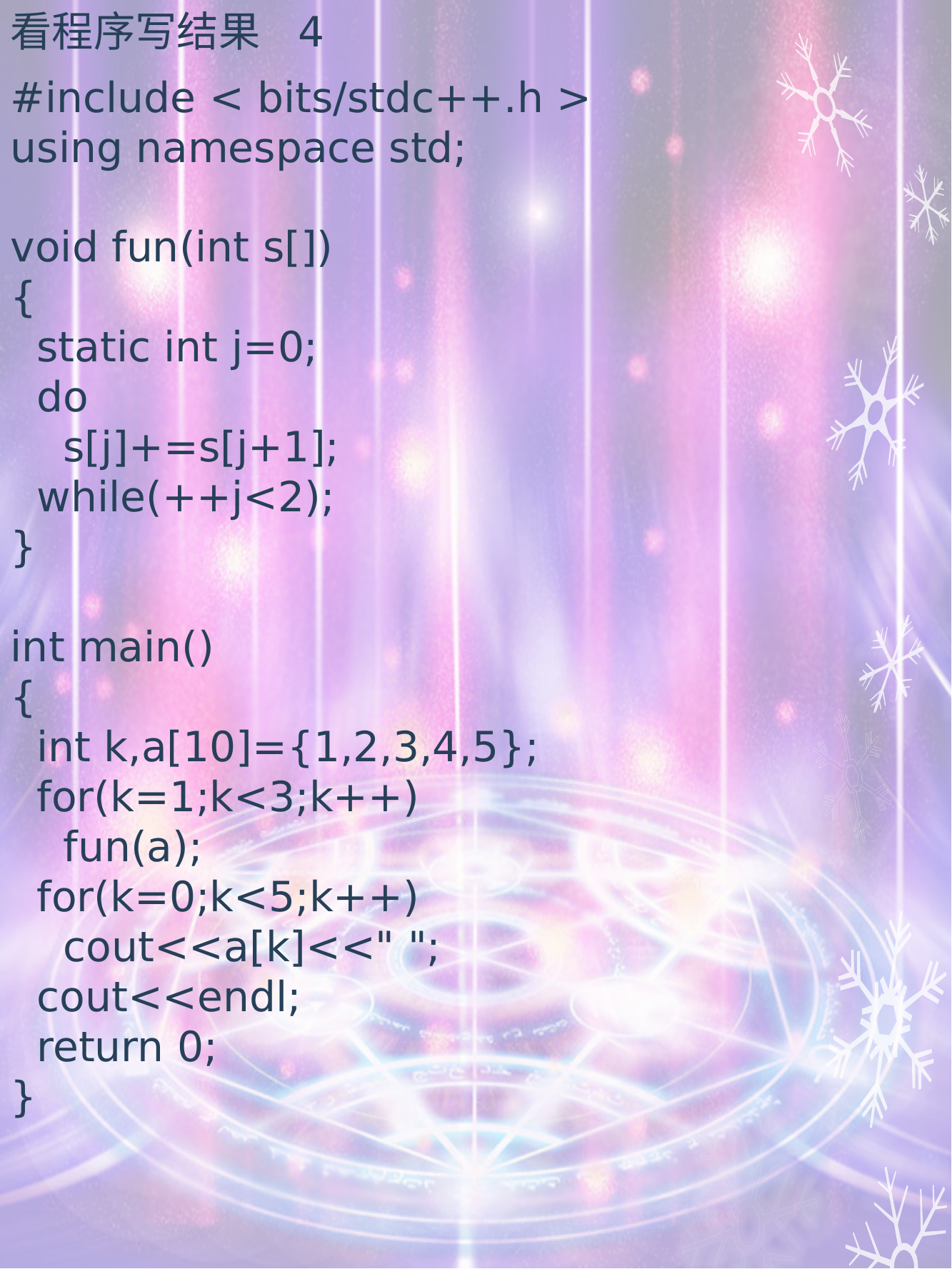

看程序写结果   4
#include < bits/stdc++.h >
using namespace std;

void fun(int s[])
{
  static int j=0;
  do
    s[j]+=s[j+1];
  while(++j<2);
}

int main()
{
  int k,a[10]={1,2,3,4,5};
  for(k=1;k<3;k++)
    fun(a);
  for(k=0;k<5;k++)
    cout<<a[k]<<" ";
  cout<<endl;
  return 0;
}